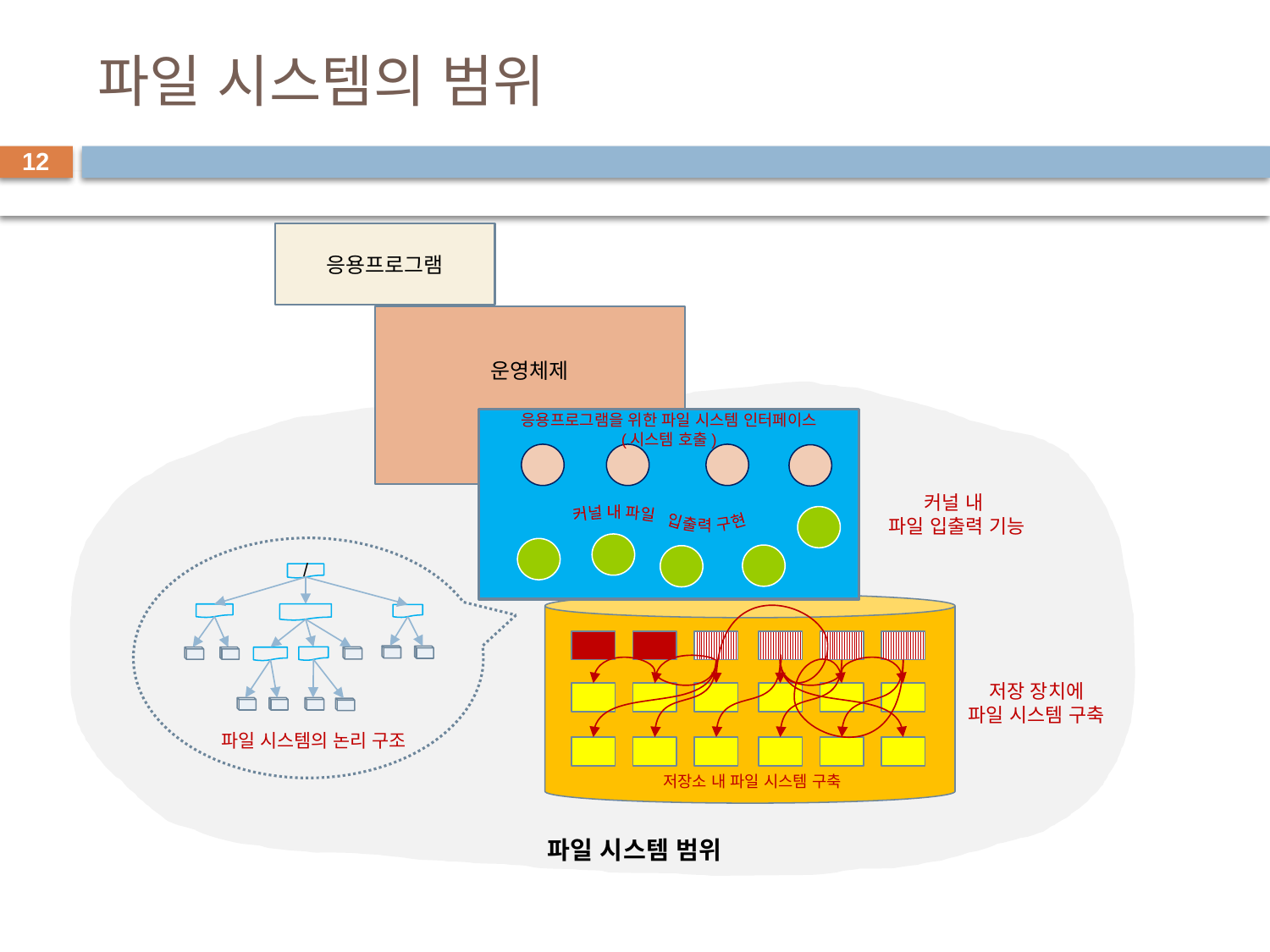

# 파일 시스템의 범위
12
응용프로그램
운영체제

입출력 구현
커널 내 파일
응용프로그램을 위한 파일 시스템 인터페이스
(시스템 호출)

커널 내
파일 입출력 기능

/

저장 장치에
파일 시스템 구축

파일 시스템의 논리 구조

저장소 내 파일 시스템 구축
파일 시스템 범위